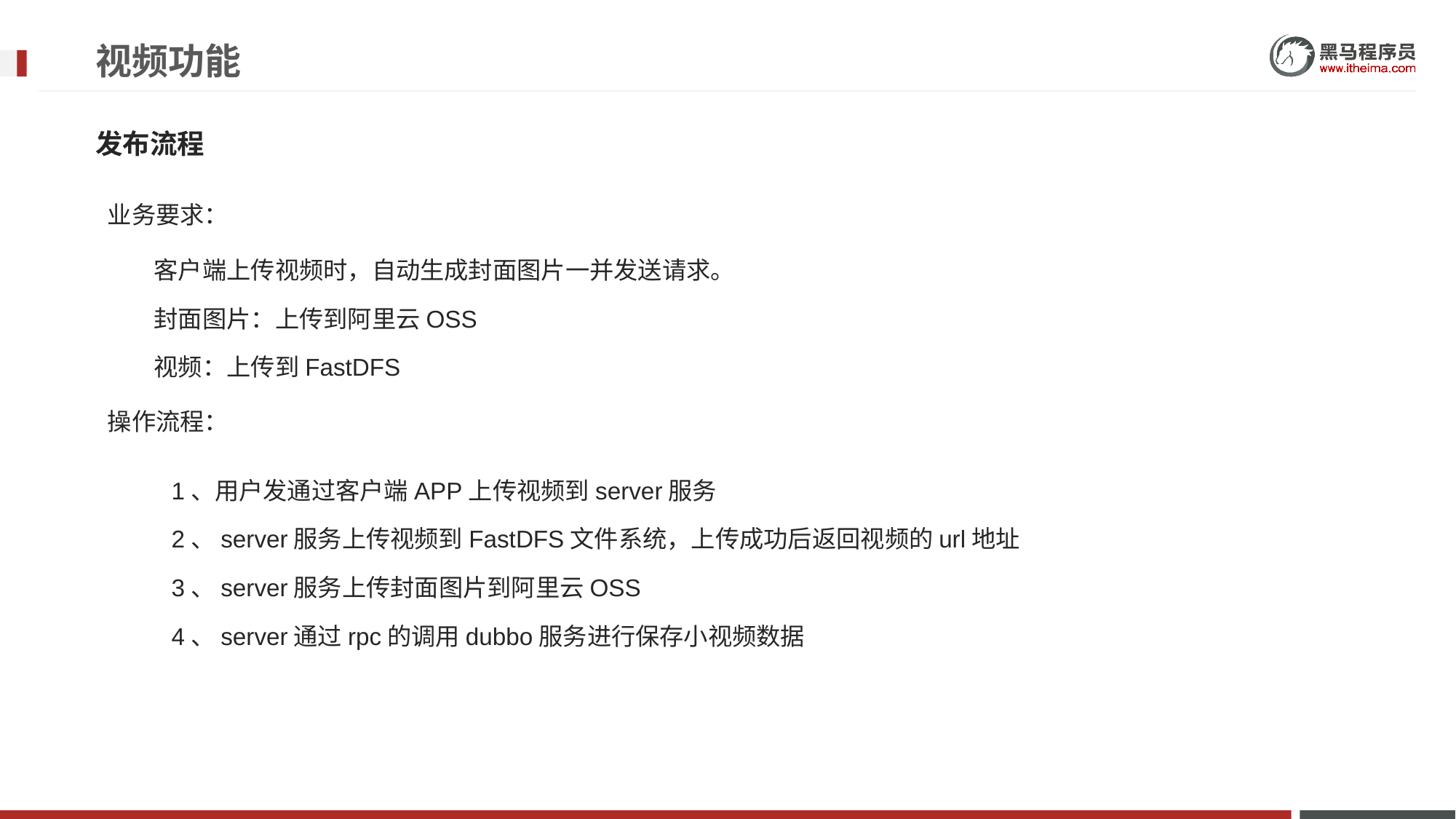

# 视频功能
发布流程
业务要求：
客户端上传视频时，自动生成封面图片一并发送请求。
封面图片：上传到阿里云OSS
视频：上传到FastDFS
操作流程：
1、用户发通过客户端APP上传视频到server服务
2、server服务上传视频到FastDFS文件系统，上传成功后返回视频的url地址
3、server服务上传封面图片到阿里云OSS
4、server通过rpc的调用dubbo服务进行保存小视频数据